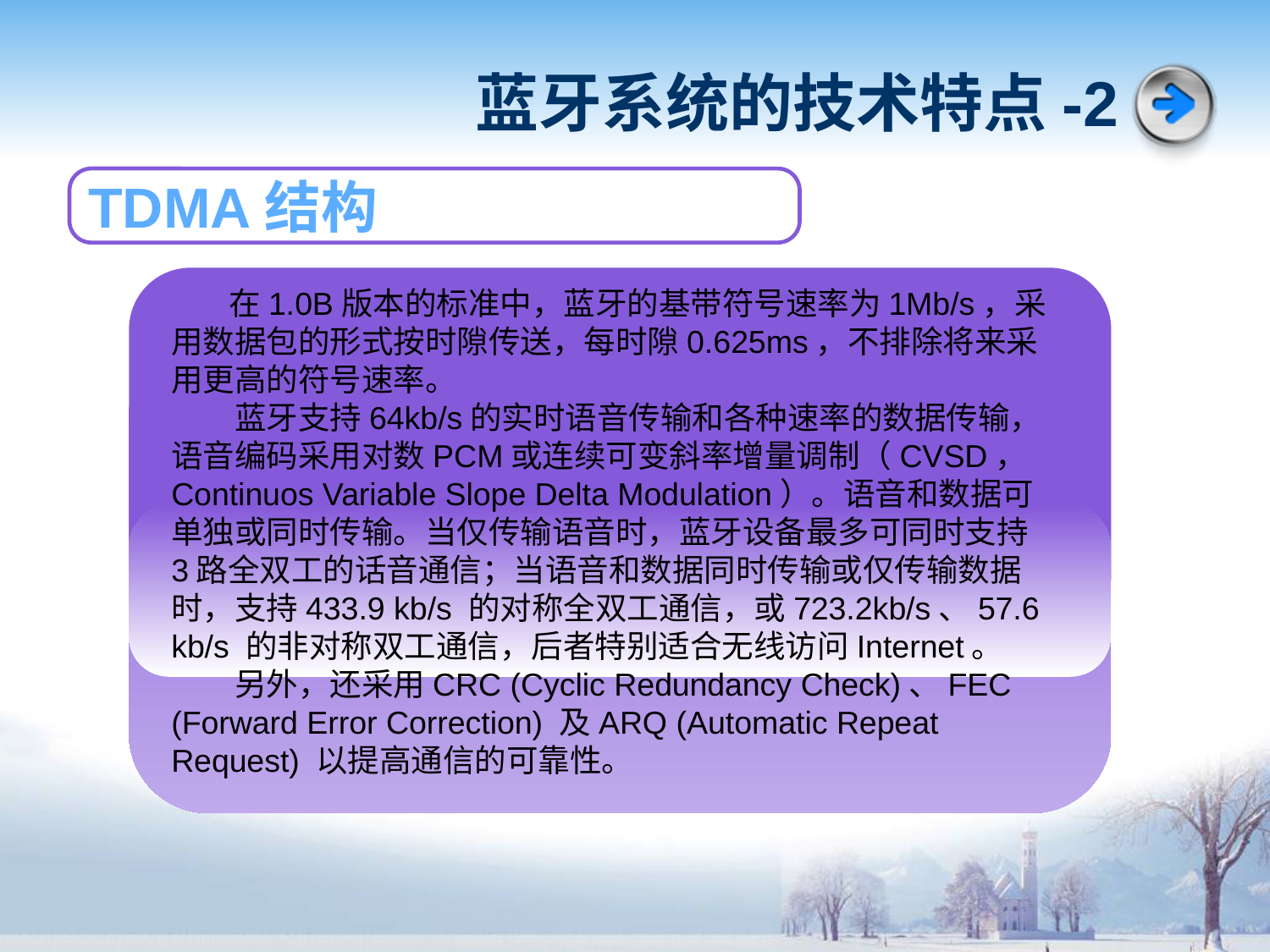

# 蓝牙系统的技术特点-2
TDMA结构

       在1.0B版本的标准中，蓝牙的基带符号速率为1Mb/s，采用数据包的形式按时隙传送，每时隙0.625ms，不排除将来采用更高的符号速率。
　　蓝牙支持64kb/s的实时语音传输和各种速率的数据传输，语音编码采用对数PCM或连续可变斜率增量调制（CVSD，Continuos Variable Slope Delta Modulation）。语音和数据可单独或同时传输。当仅传输语音时，蓝牙设备最多可同时支持3路全双工的话音通信；当语音和数据同时传输或仅传输数据时，支持433.9 kb/s 的对称全双工通信，或723.2kb/s、57.6 kb/s 的非对称双工通信，后者特别适合无线访问Internet。
　　另外，还采用CRC (Cyclic Redundancy Check)、FEC (Forward Error Correction) 及ARQ (Automatic Repeat Request) 以提高通信的可靠性。